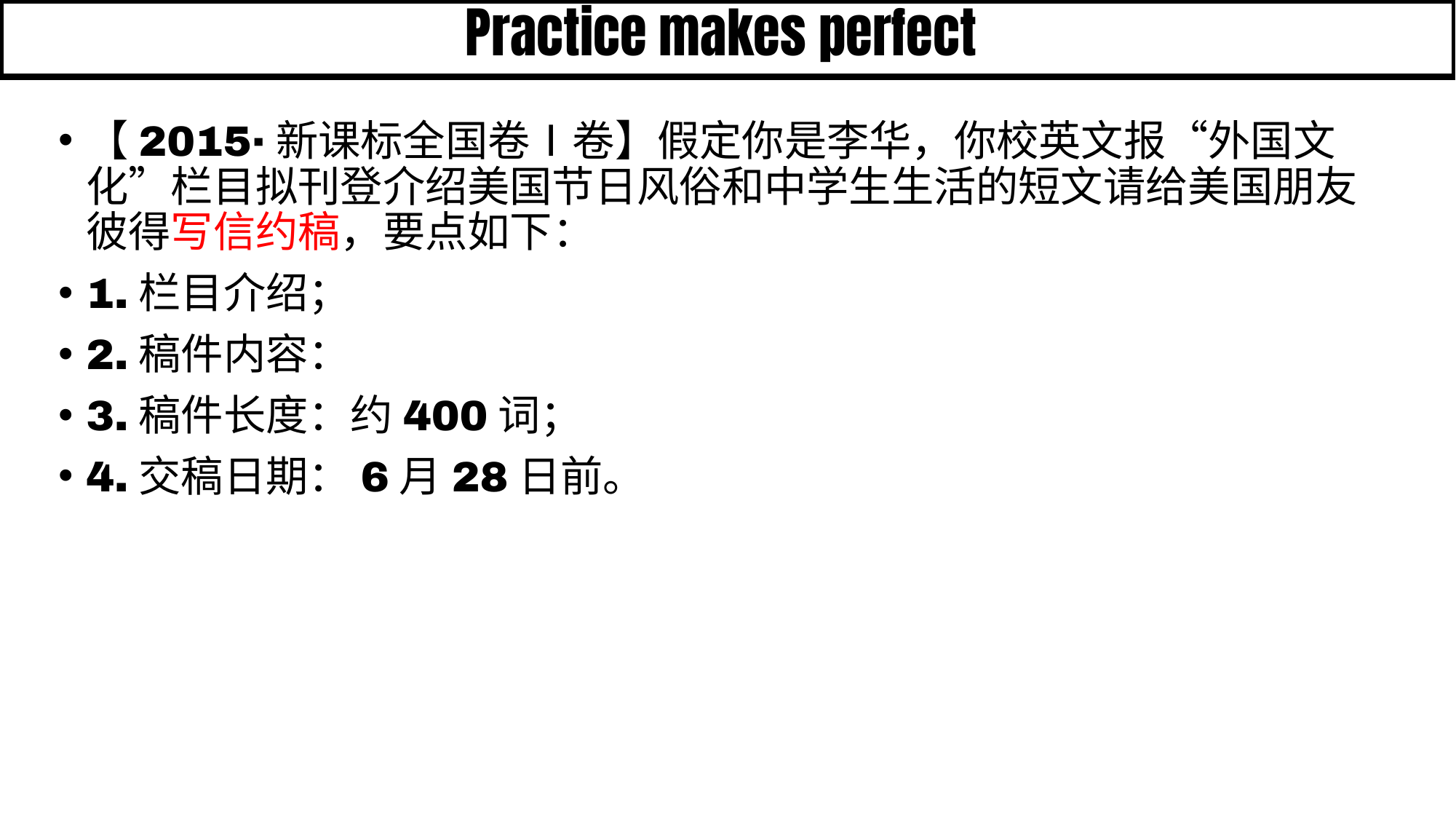

Practice makes perfect
【2015·新课标全国卷Ⅰ卷】假定你是李华，你校英文报“外国文化”栏目拟刊登介绍美国节日风俗和中学生生活的短文请给美国朋友彼得写信约稿，要点如下：
1.栏目介绍；
2.稿件内容：
3.稿件长度：约400词；
4.交稿日期：6月28日前。